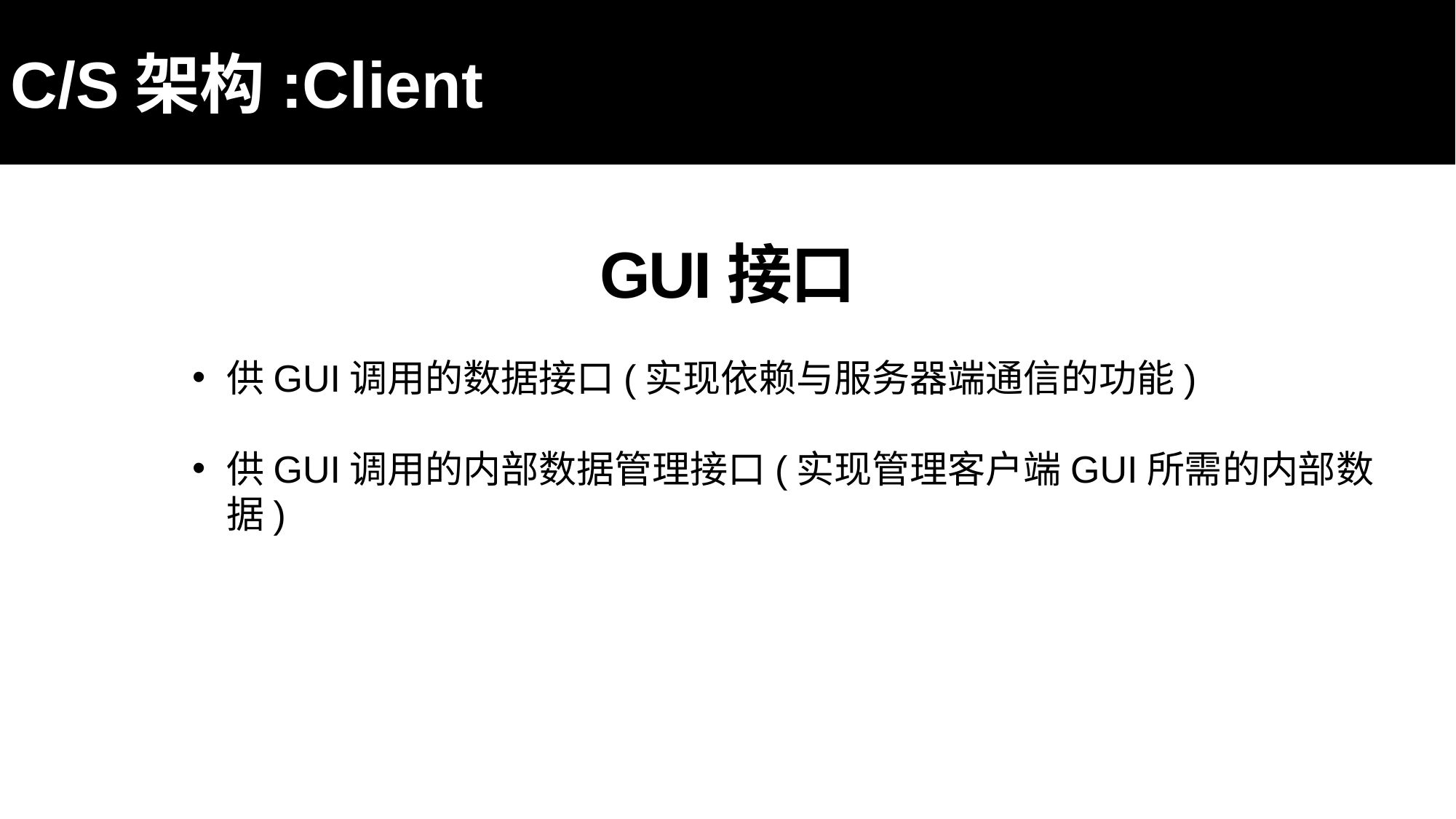

C/S架构:Client
GUI接口
供GUI调用的数据接口(实现依赖与服务器端通信的功能)

供GUI调用的内部数据管理接口(实现管理客户端GUI所需的内部数据)